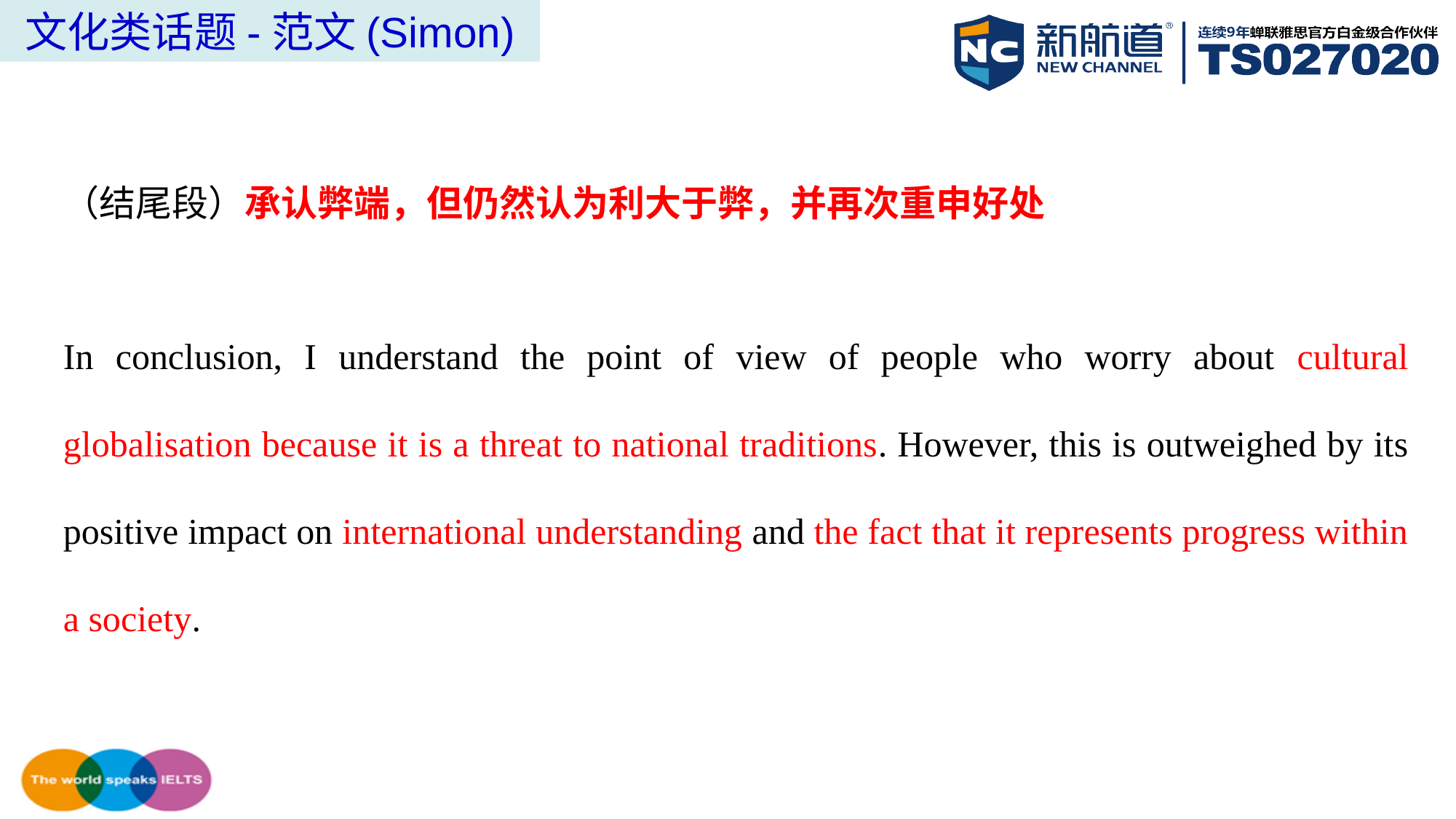

文化类话题-范文(Simon)
（结尾段）承认弊端，但仍然认为利大于弊，并再次重申好处

In conclusion, I understand the point of view of people who worry about cultural globalisation because it is a threat to national traditions. However, this is outweighed by its positive impact on international understanding and the fact that it represents progress within a society.